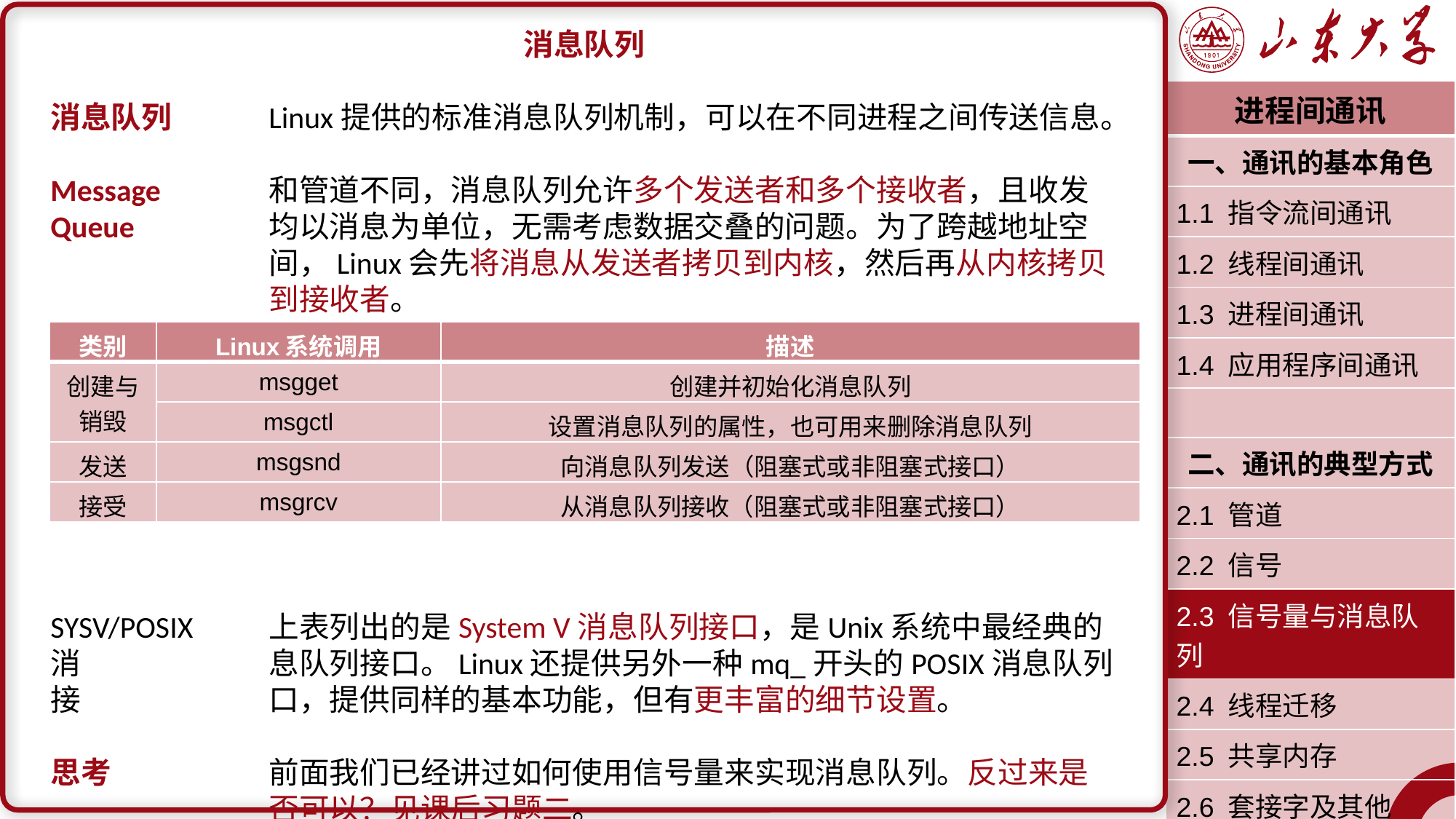

消息队列

消息队列	Linux提供的标准消息队列机制，可以在不同进程之间传送信息。
Message	和管道不同，消息队列允许多个发送者和多个接收者，且收发Queue		均以消息为单位，无需考虑数据交叠的问题。为了跨越地址空		间，Linux会先将消息从发送者拷贝到内核，然后再从内核拷贝		到接收者。

SYSV/POSIX	上表列出的是System V消息队列接口，是Unix系统中最经典的消		息队列接口。Linux还提供另外一种mq_开头的POSIX消息队列接		口，提供同样的基本功能，但有更丰富的细节设置。

思考		前面我们已经讲过如何使用信号量来实现消息队列。反过来是		否可以？见课后习题二。
| 进程间通讯 |
| --- |
| 一、通讯的基本角色 |
| 1.1 指令流间通讯 |
| 1.2 线程间通讯 |
| 1.3 进程间通讯 |
| 1.4 应用程序间通讯 |
|  |
| 二、通讯的典型方式 |
| 2.1 管道 |
| 2.2 信号 |
| 2.3 信号量与消息队列 |
| 2.4 线程迁移 |
| 2.5 共享内存 |
| 2.6 套接字及其他 |
| 潘润宇 2023.06 |
| 类别 | Linux系统调用 | 描述 |
| --- | --- | --- |
| 创建与 销毁 | msgget | 创建并初始化消息队列 |
|  | msgctl | 设置消息队列的属性，也可用来删除消息队列 |
| 发送 | msgsnd | 向消息队列发送（阻塞式或非阻塞式接口） |
| 接受 | msgrcv | 从消息队列接收（阻塞式或非阻塞式接口） |